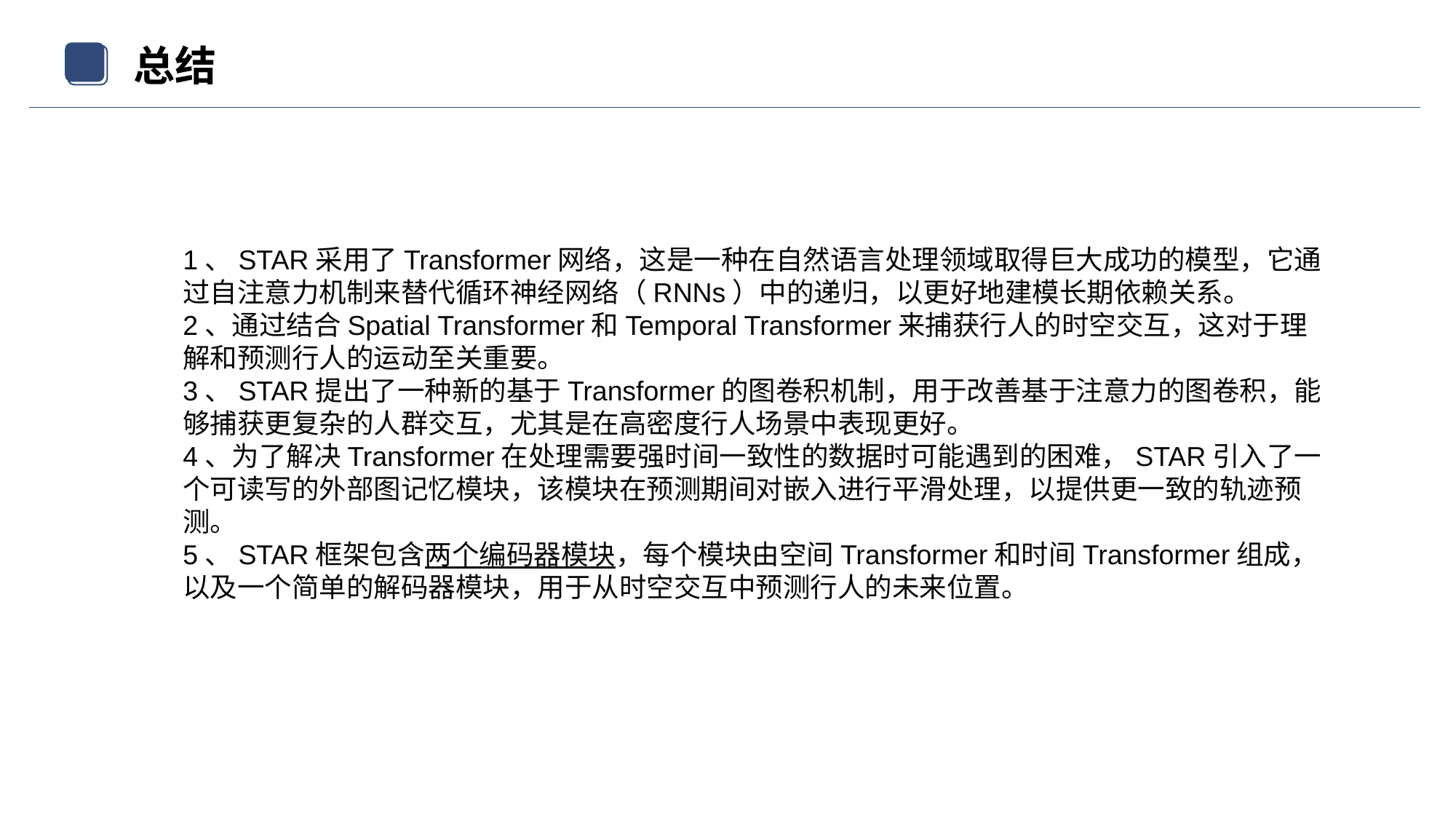

总结
1、STAR采用了Transformer网络，这是一种在自然语言处理领域取得巨大成功的模型，它通过自注意力机制来替代循环神经网络（RNNs）中的递归，以更好地建模长期依赖关系。
2、通过结合Spatial Transformer和Temporal Transformer来捕获行人的时空交互，这对于理解和预测行人的运动至关重要。
3、STAR提出了一种新的基于Transformer的图卷积机制，用于改善基于注意力的图卷积，能够捕获更复杂的人群交互，尤其是在高密度行人场景中表现更好。
4、为了解决Transformer在处理需要强时间一致性的数据时可能遇到的困难，STAR引入了一个可读写的外部图记忆模块，该模块在预测期间对嵌入进行平滑处理，以提供更一致的轨迹预测。
5、STAR框架包含两个编码器模块，每个模块由空间Transformer和时间Transformer组成，以及一个简单的解码器模块，用于从时空交互中预测行人的未来位置。